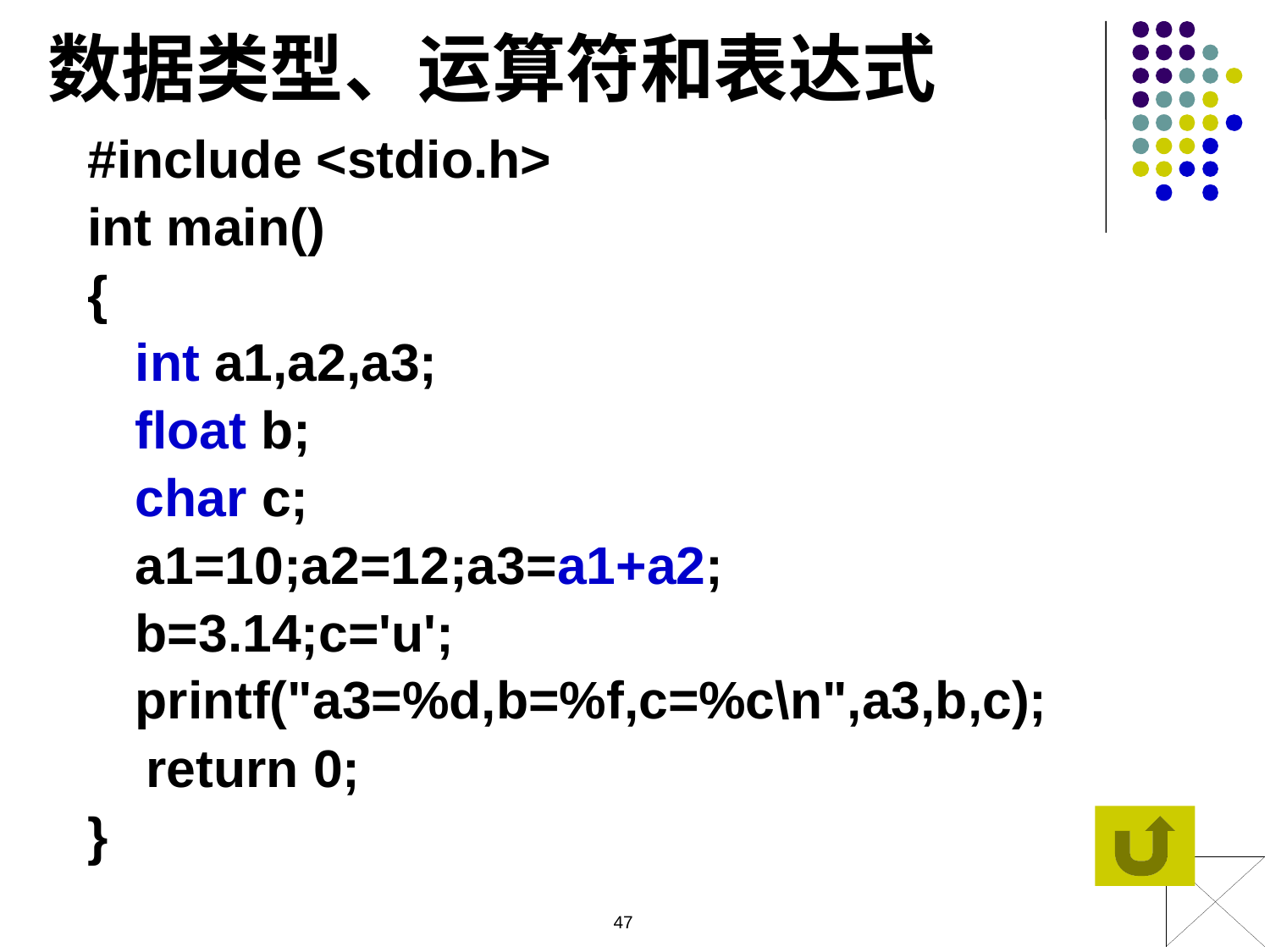

数据类型、运算符和表达式
#include <stdio.h>
int main()
{
	int a1,a2,a3;
	float b;
	char c;
	a1=10;a2=12;a3=a1+a2;
	b=3.14;c='u';
	printf("a3=%d,b=%f,c=%c\n",a3,b,c);
    return 0;
}

47